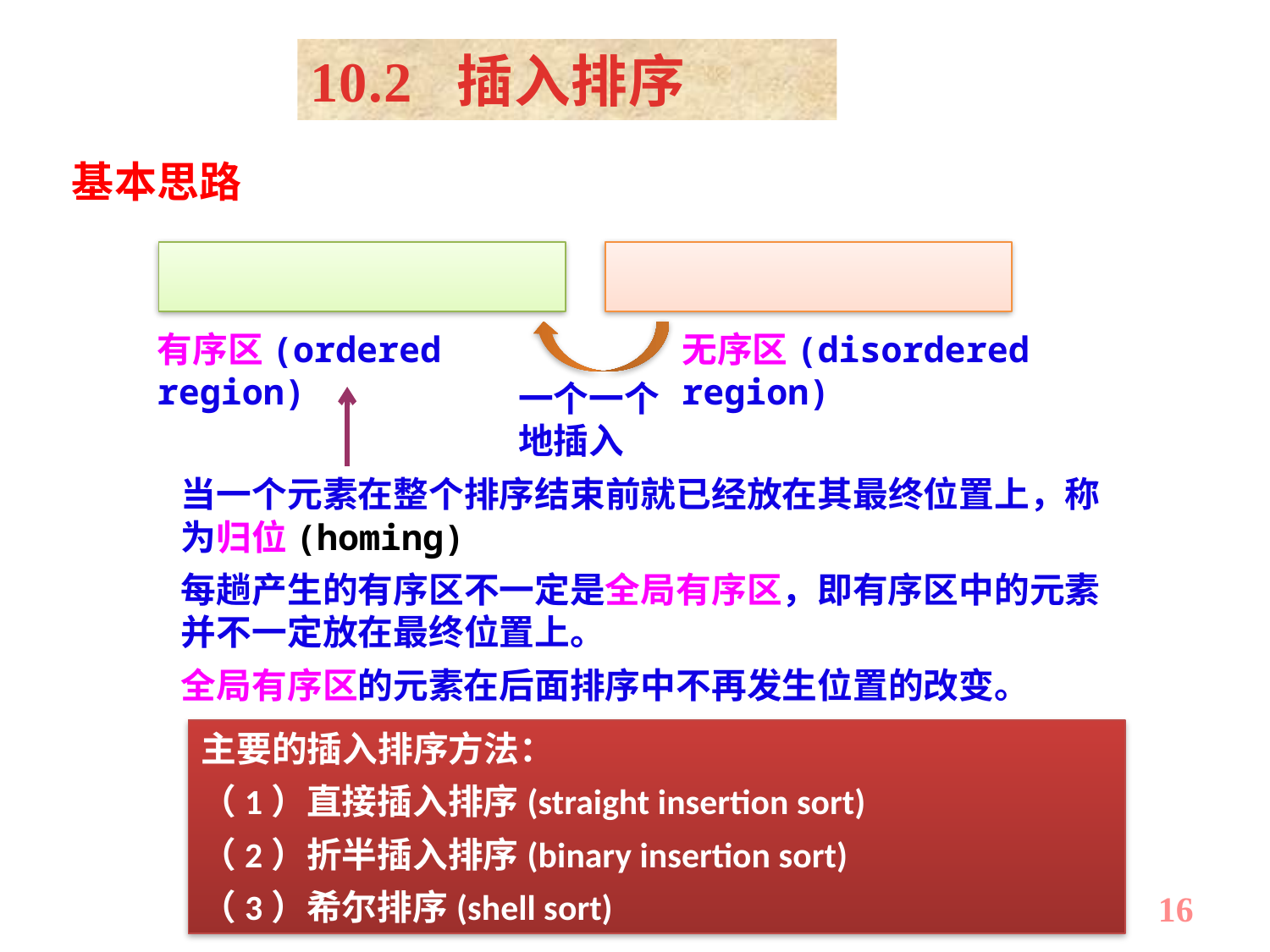

10.2  插入排序
基本思路

有序区(ordered region)

一个一个地插入
无序区(disordered region)
当一个元素在整个排序结束前就已经放在其最终位置上，称为归位(homing)
每趟产生的有序区不一定是全局有序区，即有序区中的元素并不一定放在最终位置上。
全局有序区的元素在后面排序中不再发生位置的改变。
主要的插入排序方法：
（1）直接插入排序(straight insertion sort)
（2）折半插入排序(binary insertion sort)
（3）希尔排序(shell sort)
16